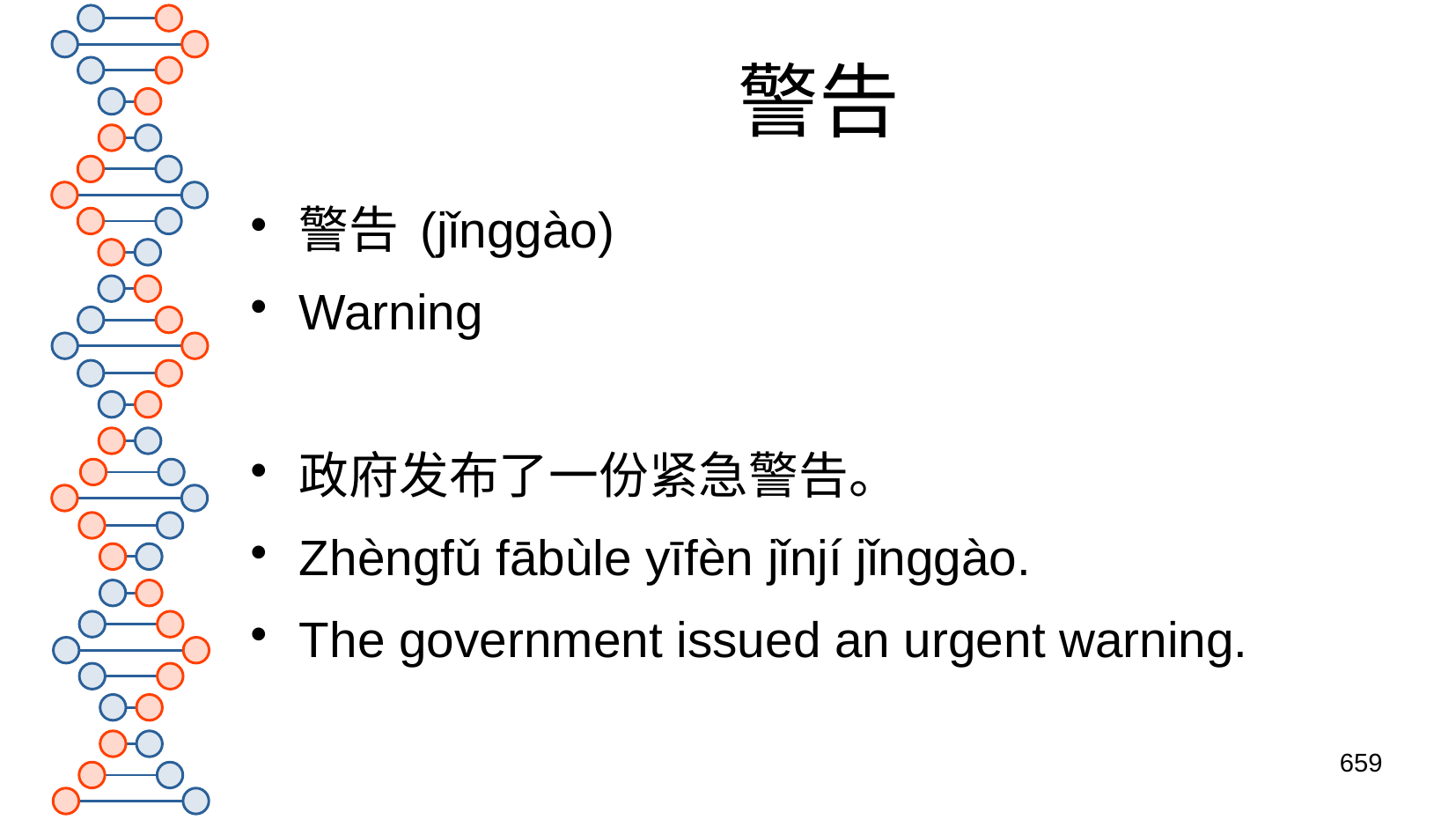

# 警告
警告 (jǐnggào)
Warning

政府发布了一份紧急警告。
Zhèngfǔ fābùle yīfèn jǐnjí jǐnggào.
The government issued an urgent warning.
659